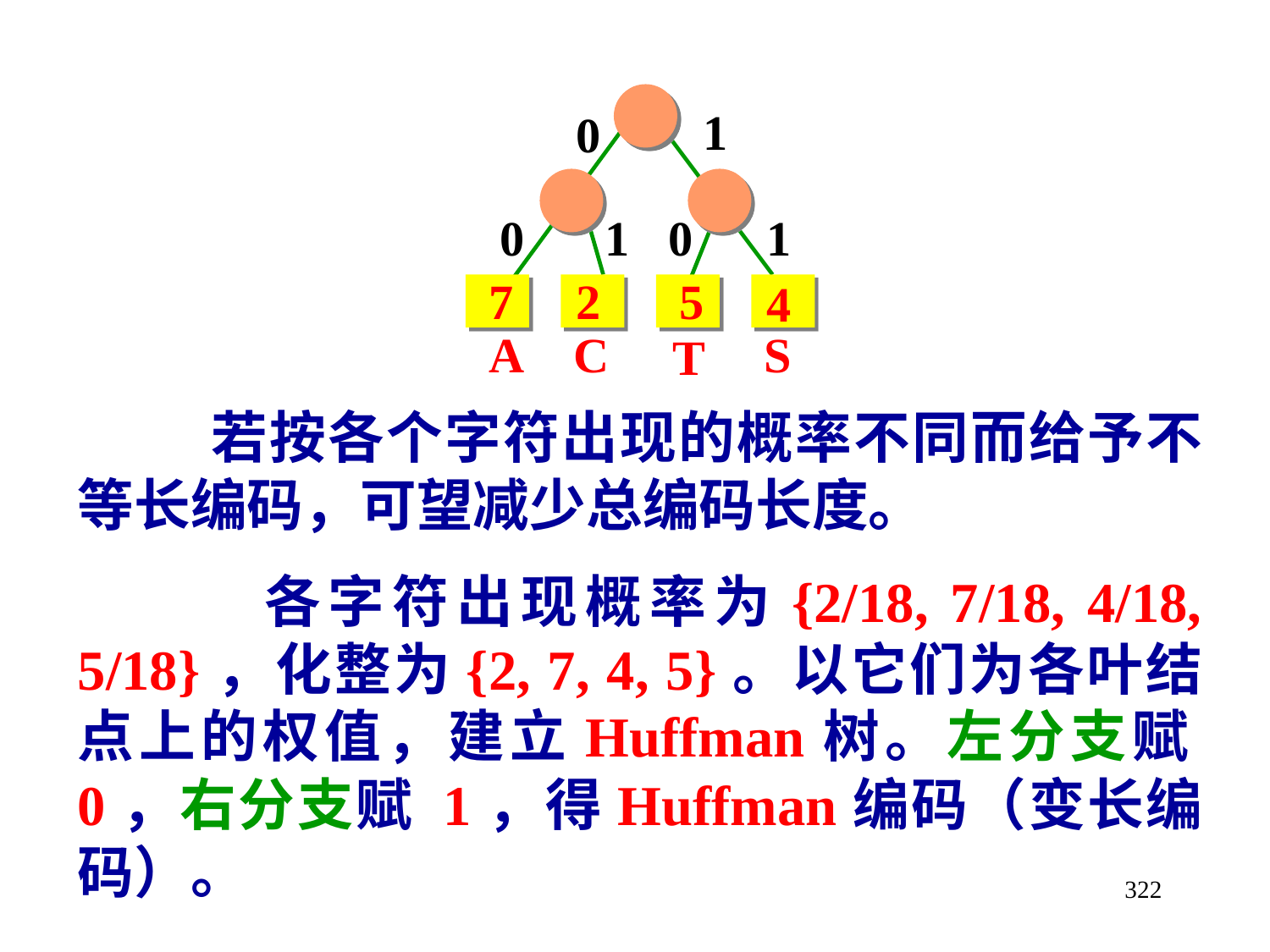

1
0

0

1
0
1

7
2
5
4

A
C
S
T
        若按各个字符出现的概率不同而给予不等长编码，可望减少总编码长度。
        各字符出现概率为{2/18, 7/18, 4/18, 5/18}，化整为{2, 7, 4, 5}。以它们为各叶结点上的权值，建立Huffman树。左分支赋0，右分支赋 1，得Huffman编码（变长编码）。
322